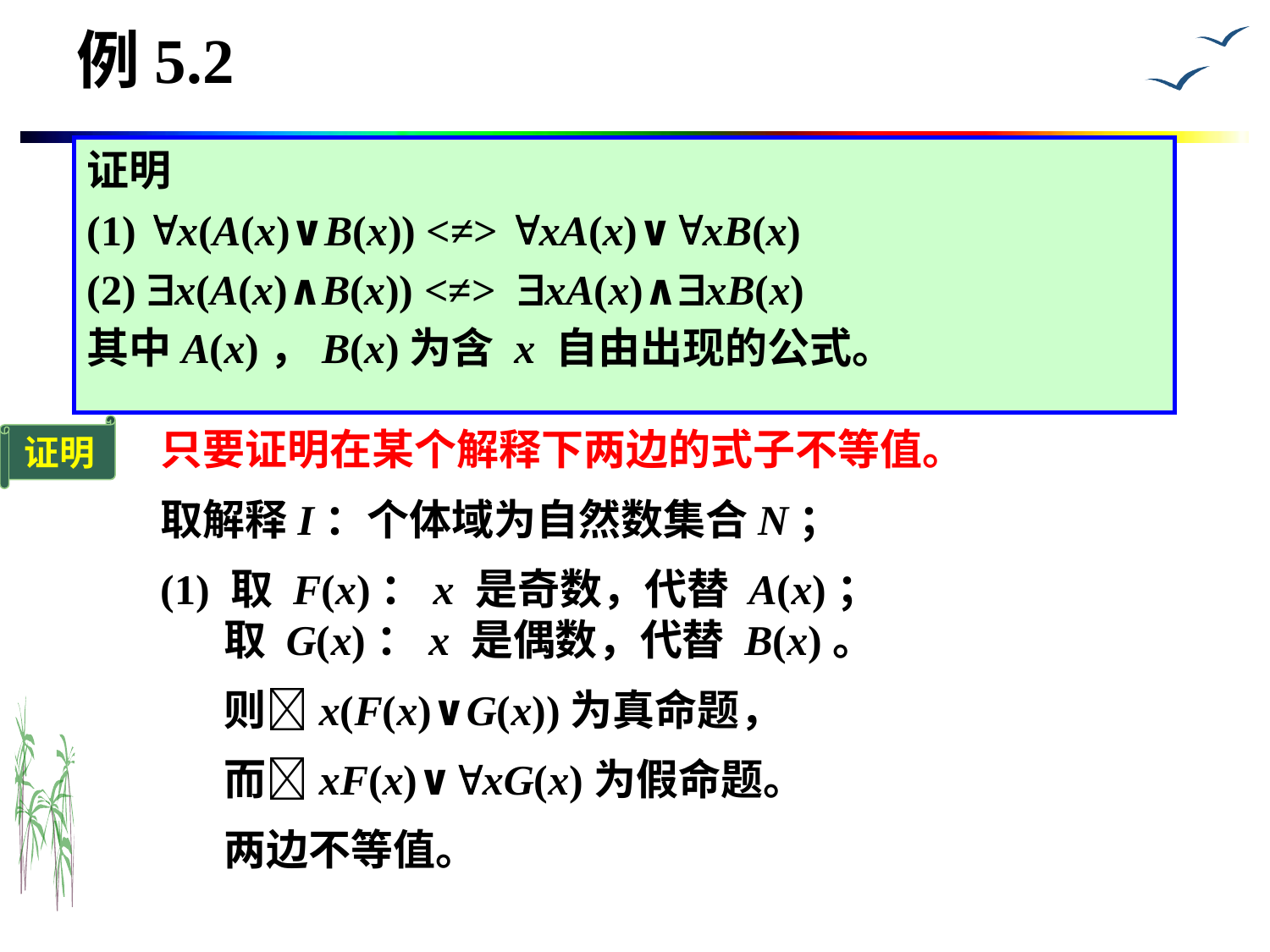

# 例5.2
证明
(1) ∀x(A(x)∨B(x)) <≠> ∀xA(x)∨∀xB(x)
(2) ∃x(A(x)∧B(x)) <≠>  ∃xA(x)∧∃xB(x)
其中A(x)，B(x)为含 x 自由出现的公式。
证明
只要证明在某个解释下两边的式子不等值。
取解释I：个体域为自然数集合N；
(1) 取 F(x)：x 是奇数，代替 A(x)；
取 G(x)：x 是偶数，代替 B(x)。
	则∀x(F(x)∨G(x))为真命题，
	而∀xF(x)∨∀xG(x)为假命题。
	两边不等值。